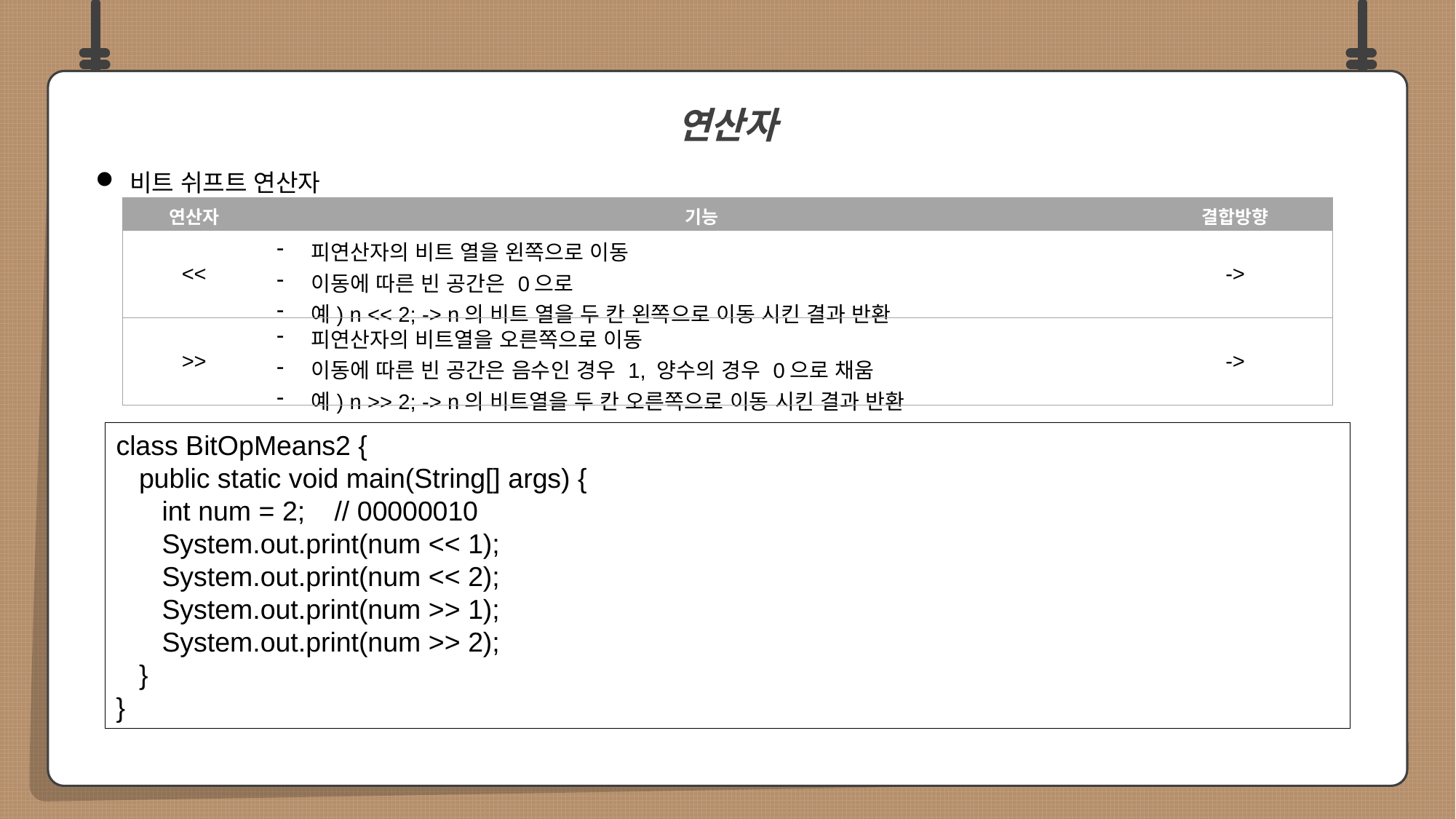

비트 쉬프트 연산자
연산자

| 연산자 | 기능 | 결합방향 |
| --- | --- | --- |
| << | 피연산자의 비트 열을 왼쪽으로 이동 이동에 따른 빈 공간은 0으로 예) n << 2; -> n의 비트 열을 두 칸 왼쪽으로 이동 시킨 결과 반환 | -> |
| >> | 피연산자의 비트열을 오른쪽으로 이동 이동에 따른 빈 공간은 음수인 경우 1, 양수의 경우 0으로 채움 예) n >> 2; -> n의 비트열을 두 칸 오른쪽으로 이동 시킨 결과 반환 | -> |
class BitOpMeans2 {
   public static void main(String[] args) {
      int num = 2;	// 00000010
      System.out.print(num << 1);
      System.out.print(num << 2);
      System.out.print(num >> 1);
      System.out.print(num >> 2);
   }
}